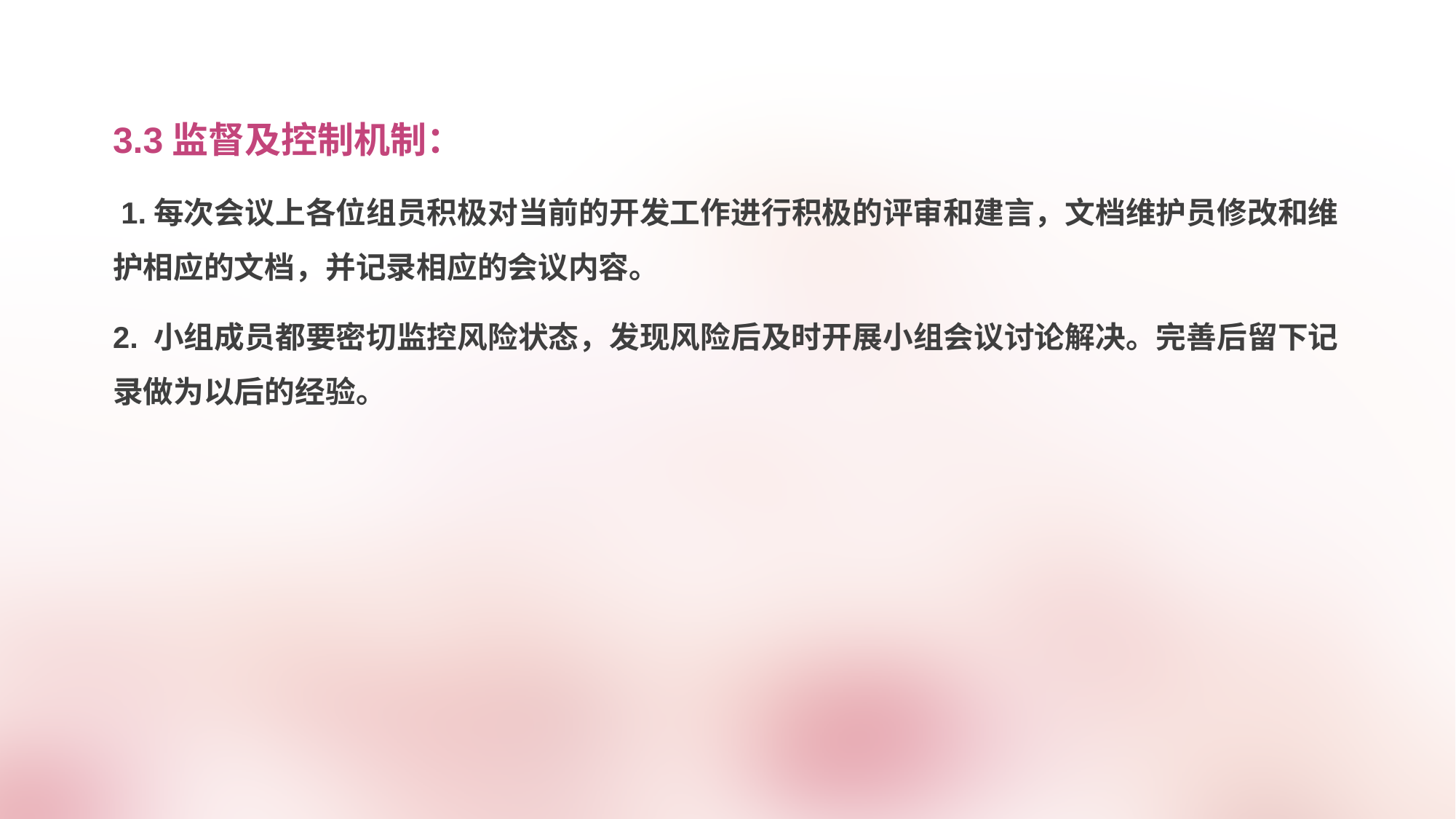

3.3监督及控制机制：
 1.每次会议上各位组员积极对当前的开发工作进行积极的评审和建言，文档维护员修改和维护相应的文档，并记录相应的会议内容。
2. 小组成员都要密切监控风险状态，发现风险后及时开展小组会议讨论解决。完善后留下记录做为以后的经验。